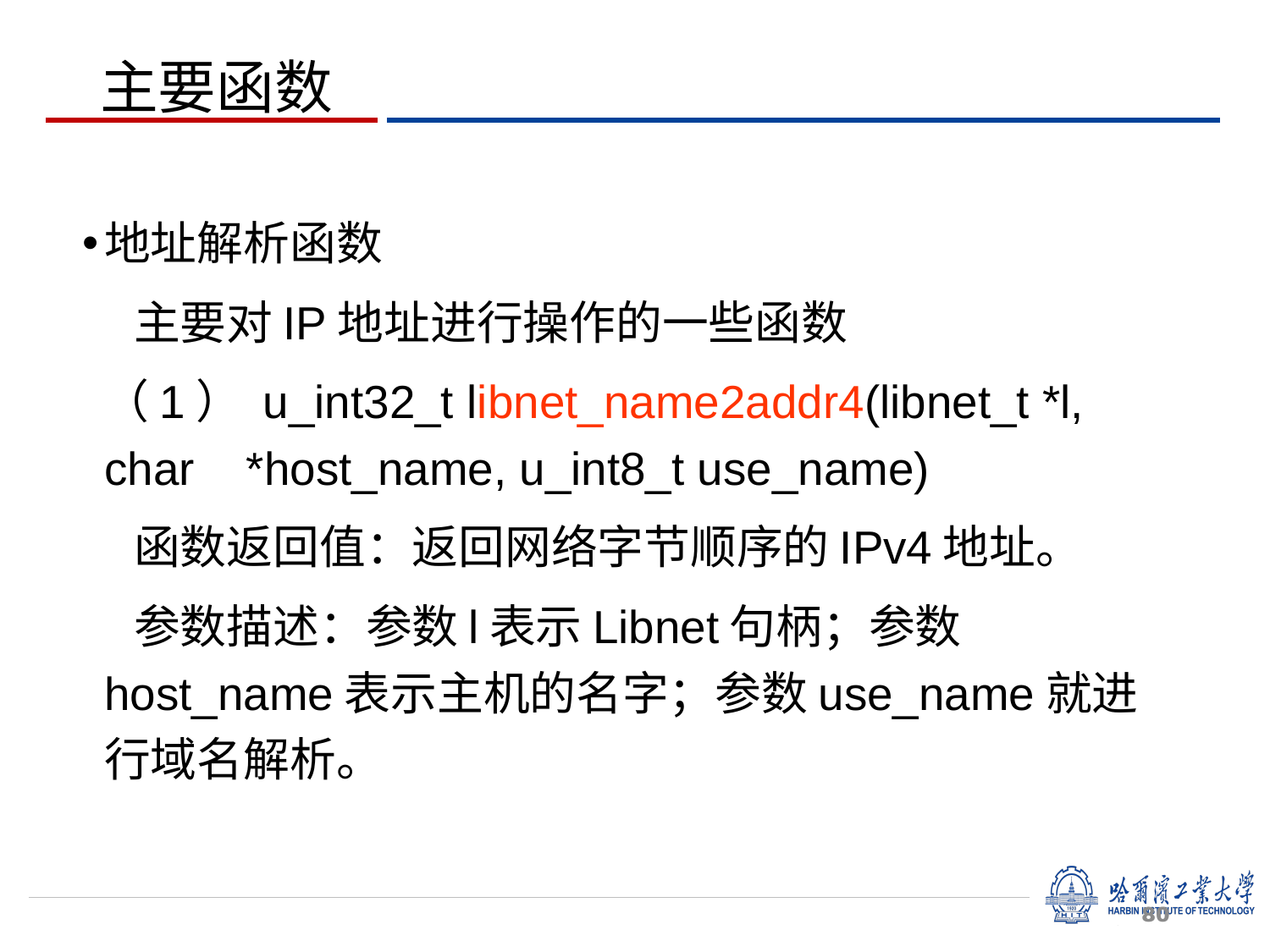

# 主要函数

地址解析函数
    主要对IP地址进行操作的一些函数
 （1） u_int32_t libnet_name2addr4(libnet_t *l, char    *host_name, u_int8_t use_name)
    函数返回值：返回网络字节顺序的IPv4地址。
    参数描述：参数l表示Libnet句柄；参数host_name表示主机的名字；参数use_name就进行域名解析。

80